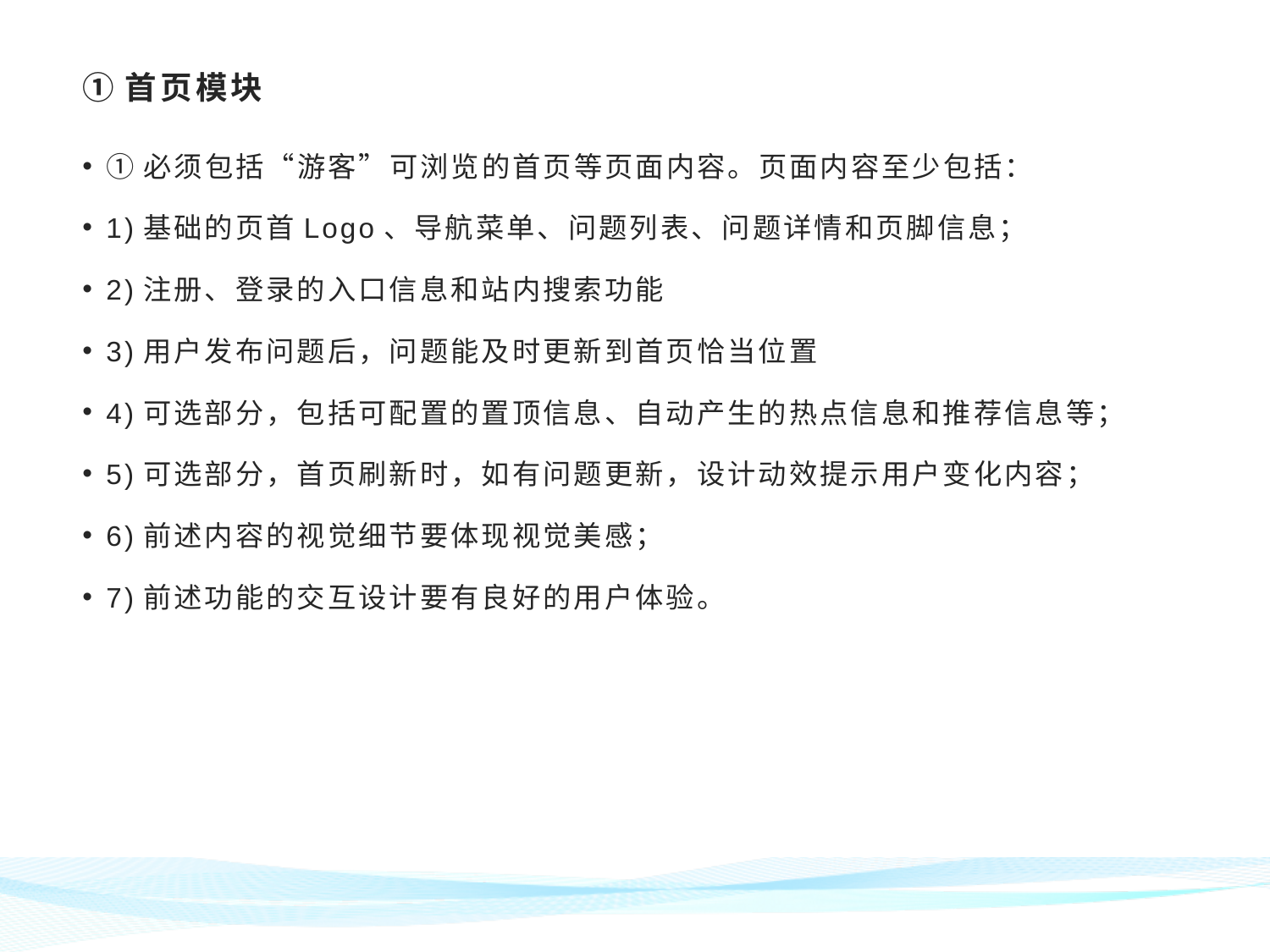

# ①首页模块
①必须包括“游客”可浏览的首页等页面内容。页面内容至少包括：
1)基础的页首Logo、导航菜单、问题列表、问题详情和页脚信息；
2)注册、登录的入口信息和站内搜索功能
3)用户发布问题后，问题能及时更新到首页恰当位置
4)可选部分，包括可配置的置顶信息、自动产生的热点信息和推荐信息等；
5)可选部分，首页刷新时，如有问题更新，设计动效提示用户变化内容；
6)前述内容的视觉细节要体现视觉美感；
7)前述功能的交互设计要有良好的用户体验。